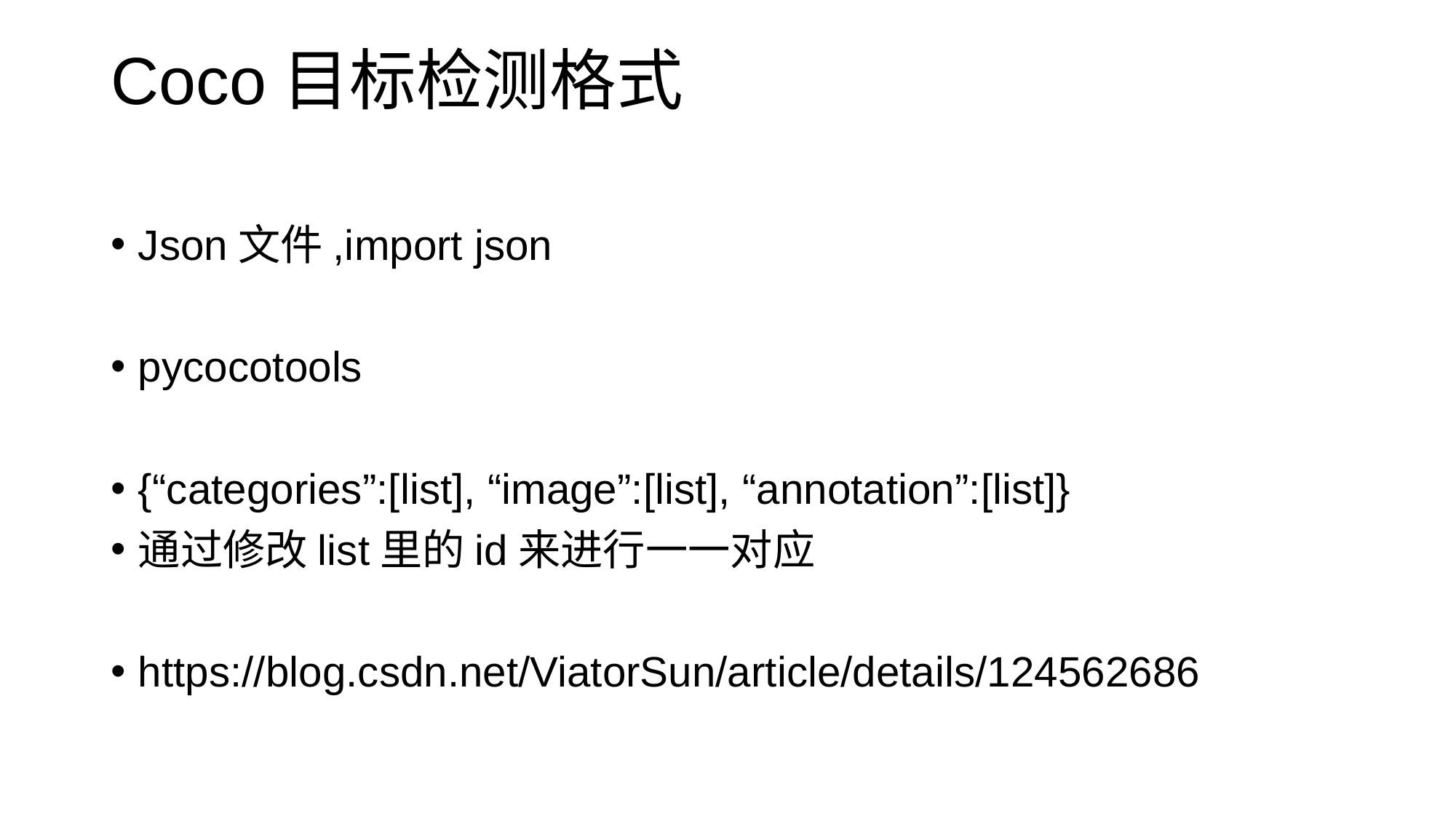

# Coco目标检测格式
Json文件,import json

pycocotools

{“categories”:[list], “image”:[list], “annotation”:[list]}
通过修改list里的id来进行一一对应

https://blog.csdn.net/ViatorSun/article/details/124562686